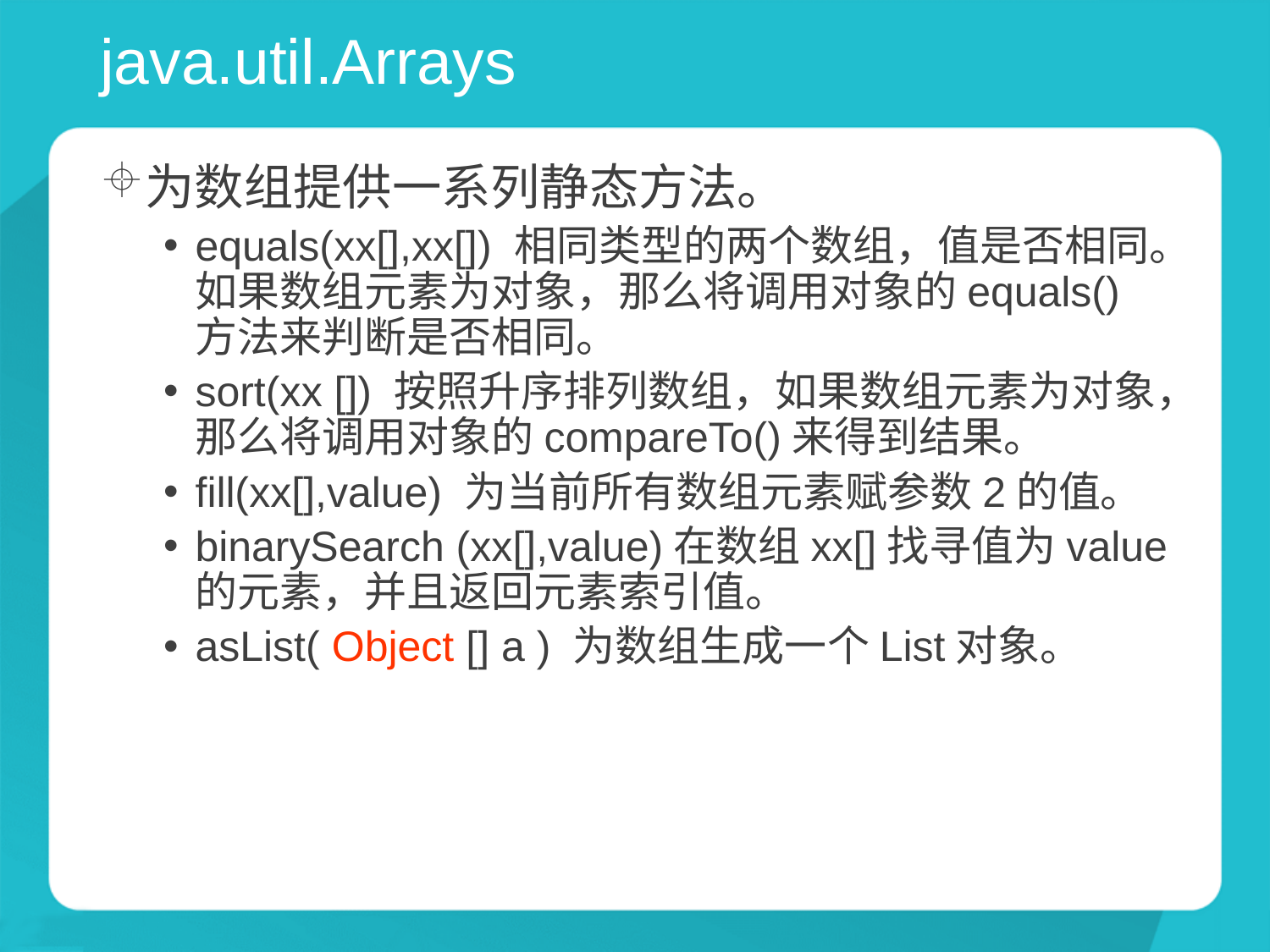

# java.util.Arrays
为数组提供一系列静态方法。
equals(xx[],xx[]) 相同类型的两个数组，值是否相同。如果数组元素为对象，那么将调用对象的equals()方法来判断是否相同。
sort(xx []) 按照升序排列数组，如果数组元素为对象，那么将调用对象的compareTo()来得到结果。
fill(xx[],value) 为当前所有数组元素赋参数2的值。
binarySearch (xx[],value)在数组xx[]找寻值为value的元素，并且返回元素索引值。
asList( Object [] a ) 为数组生成一个List对象。